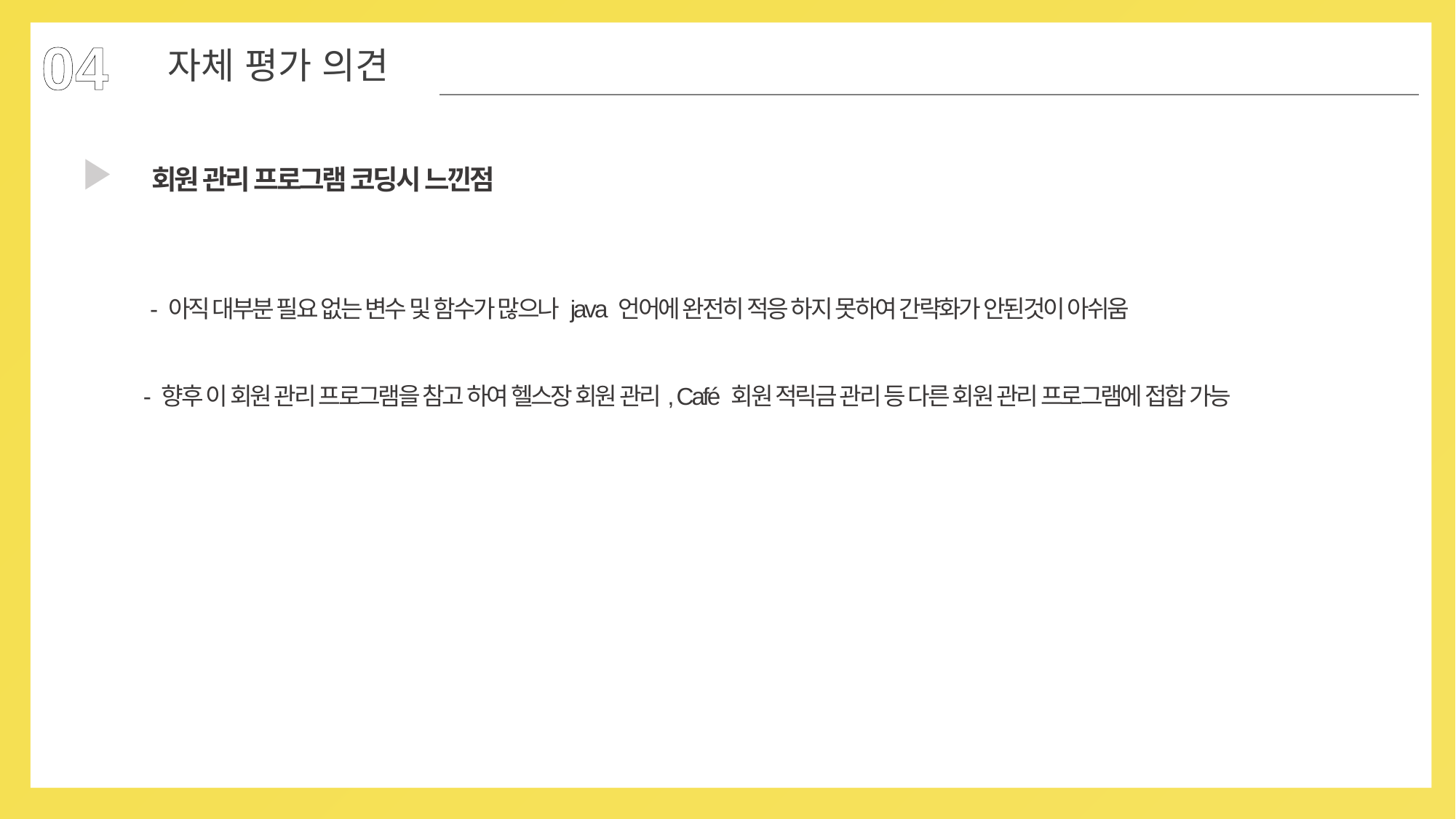

04
자체 평가 의견
▶
회원 관리 프로그램 코딩시 느낀점
 - 아직 대부분 필요 없는 변수 및 함수가 많으나 java 언어에 완전히 적응 하지 못하여 간략화가 안된것이 아쉬움

- 향후 이 회원 관리 프로그램을 참고 하여 헬스장 회원 관리, Café 회원 적릭금 관리 등 다른 회원 관리 프로그램에 접합 가능